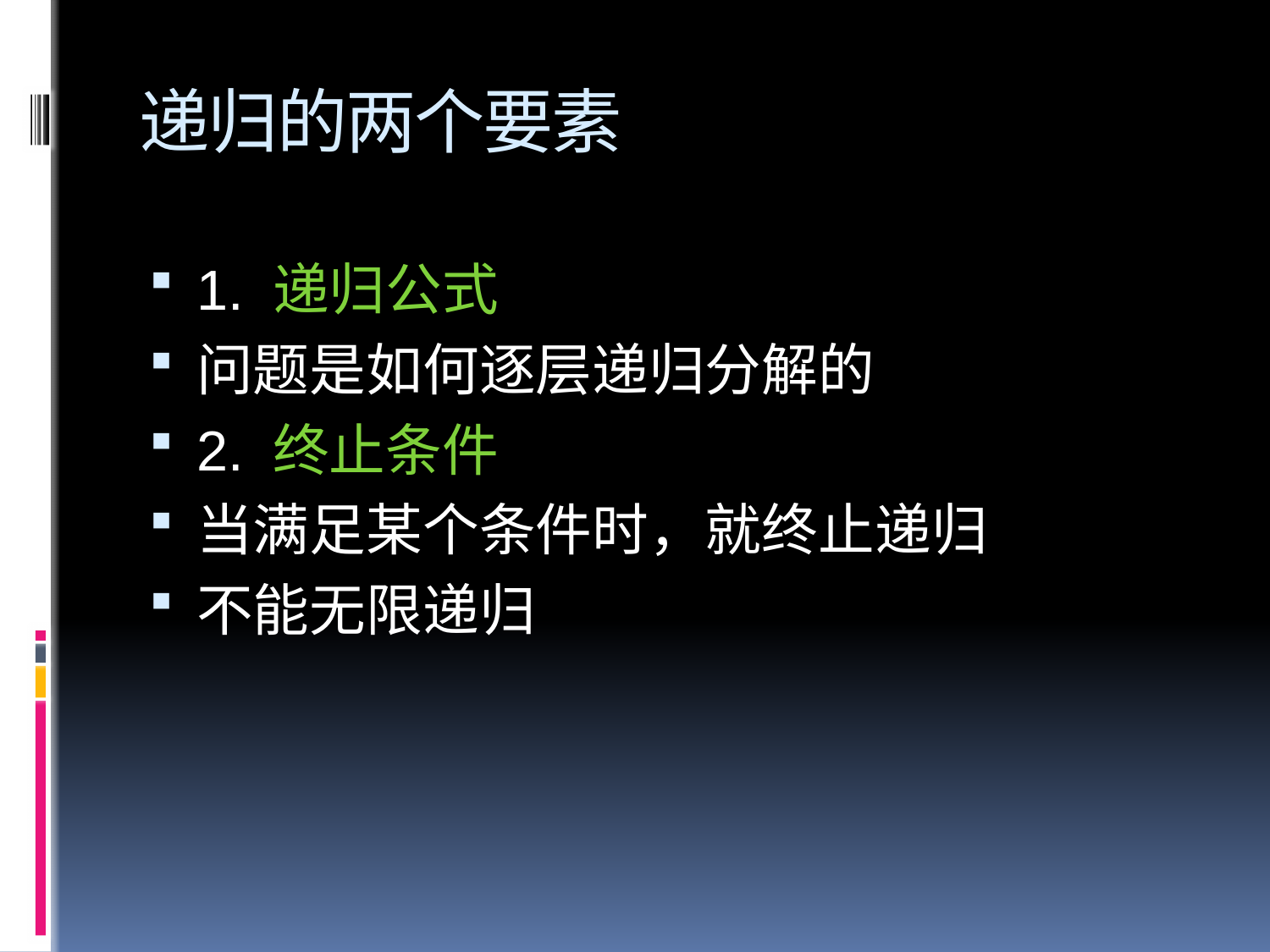

# 递归的两个要素
1. 递归公式
问题是如何逐层递归分解的
2. 终止条件
当满足某个条件时，就终止递归
不能无限递归